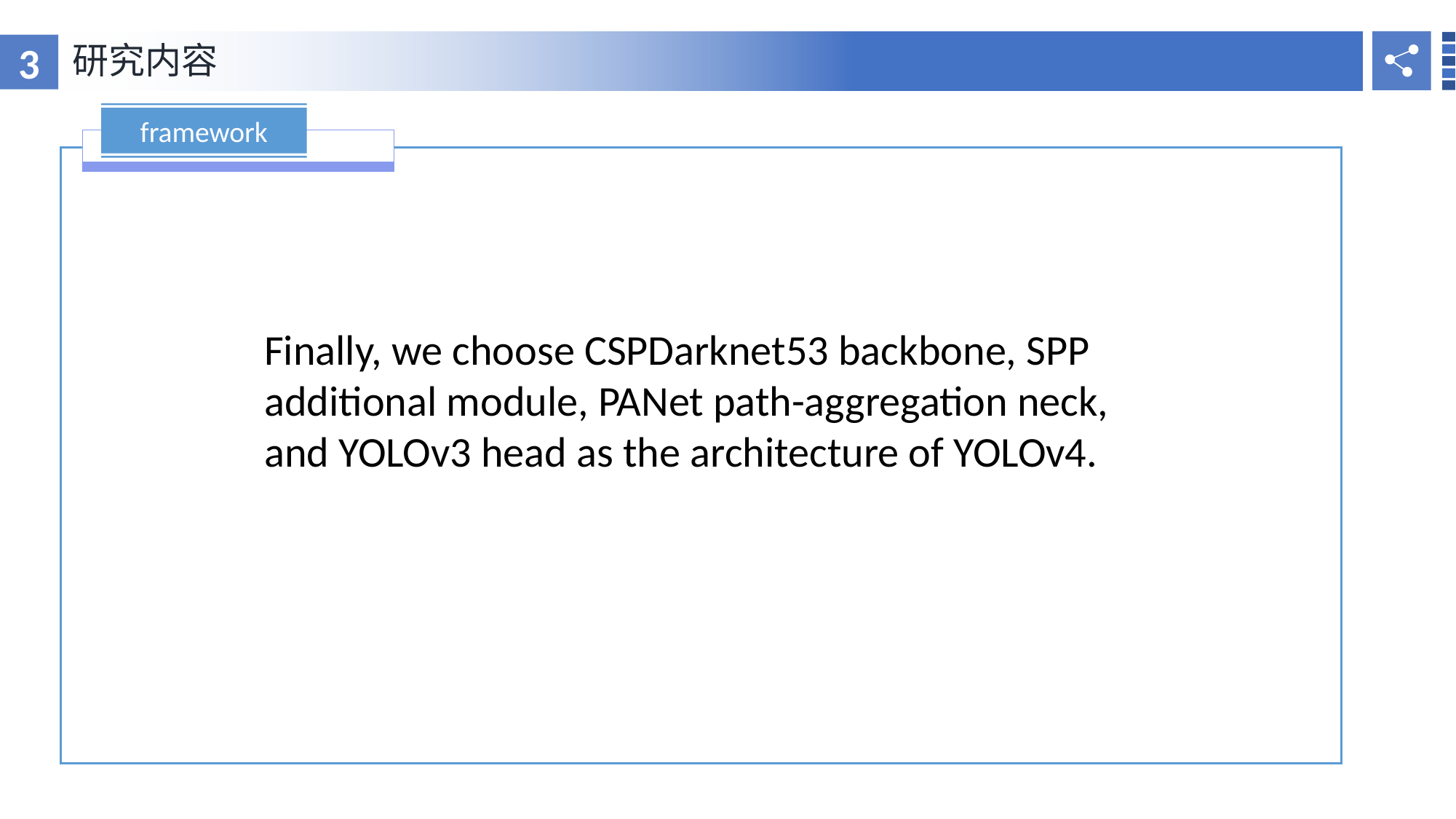

3

研究内容
RESEARCH BACKGROUND
framework

Finally, we choose CSPDarknet53 backbone, SPP additional module, PANet path-aggregation neck, and YOLOv3 head as the architecture of YOLOv4.